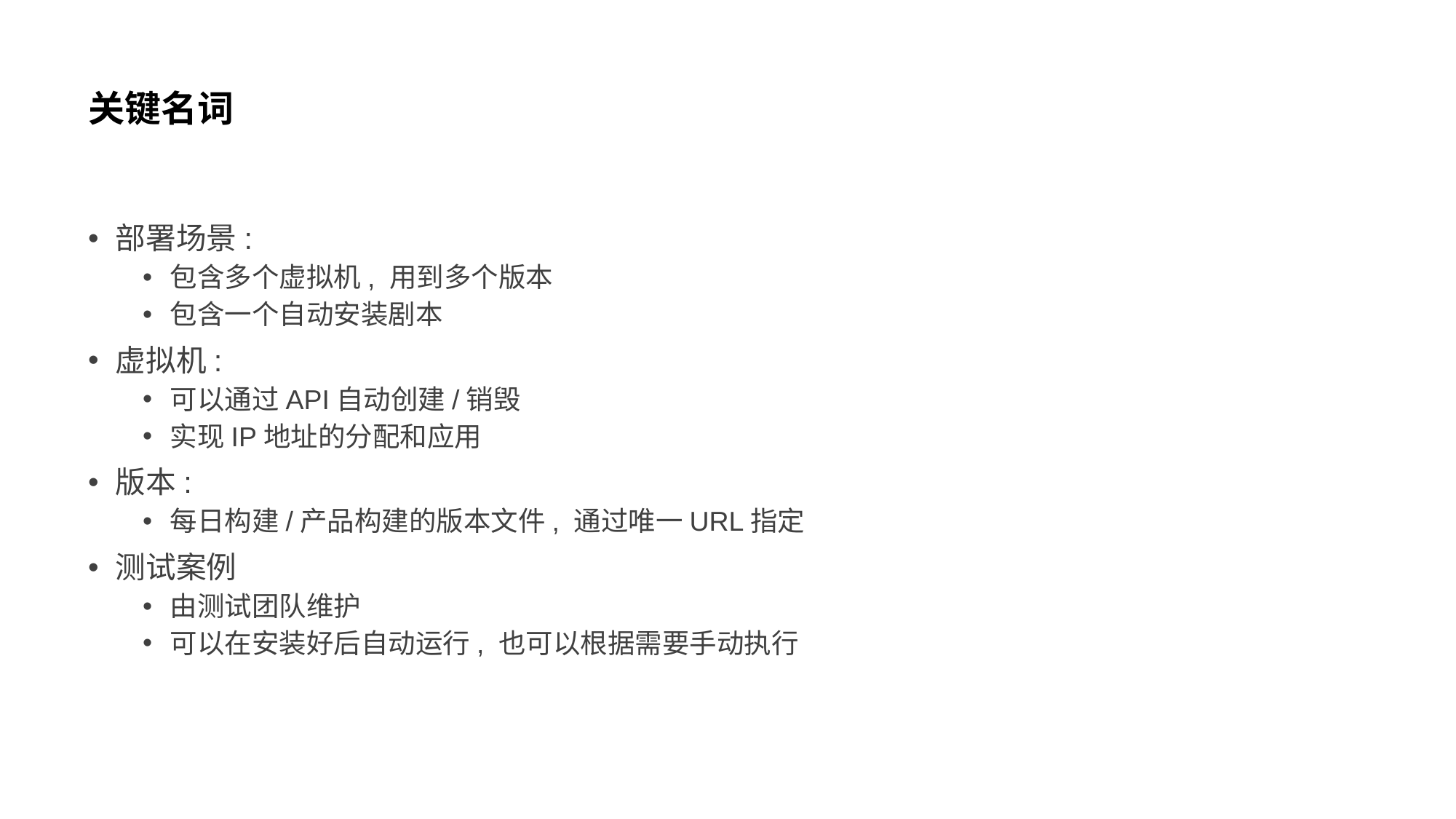

# 关键名词
部署场景:
包含多个虚拟机, 用到多个版本
包含一个自动安装剧本
虚拟机:
可以通过API自动创建/销毁
实现IP地址的分配和应用
版本:
每日构建/产品构建的版本文件, 通过唯一URL指定
测试案例
由测试团队维护
可以在安装好后自动运行, 也可以根据需要手动执行